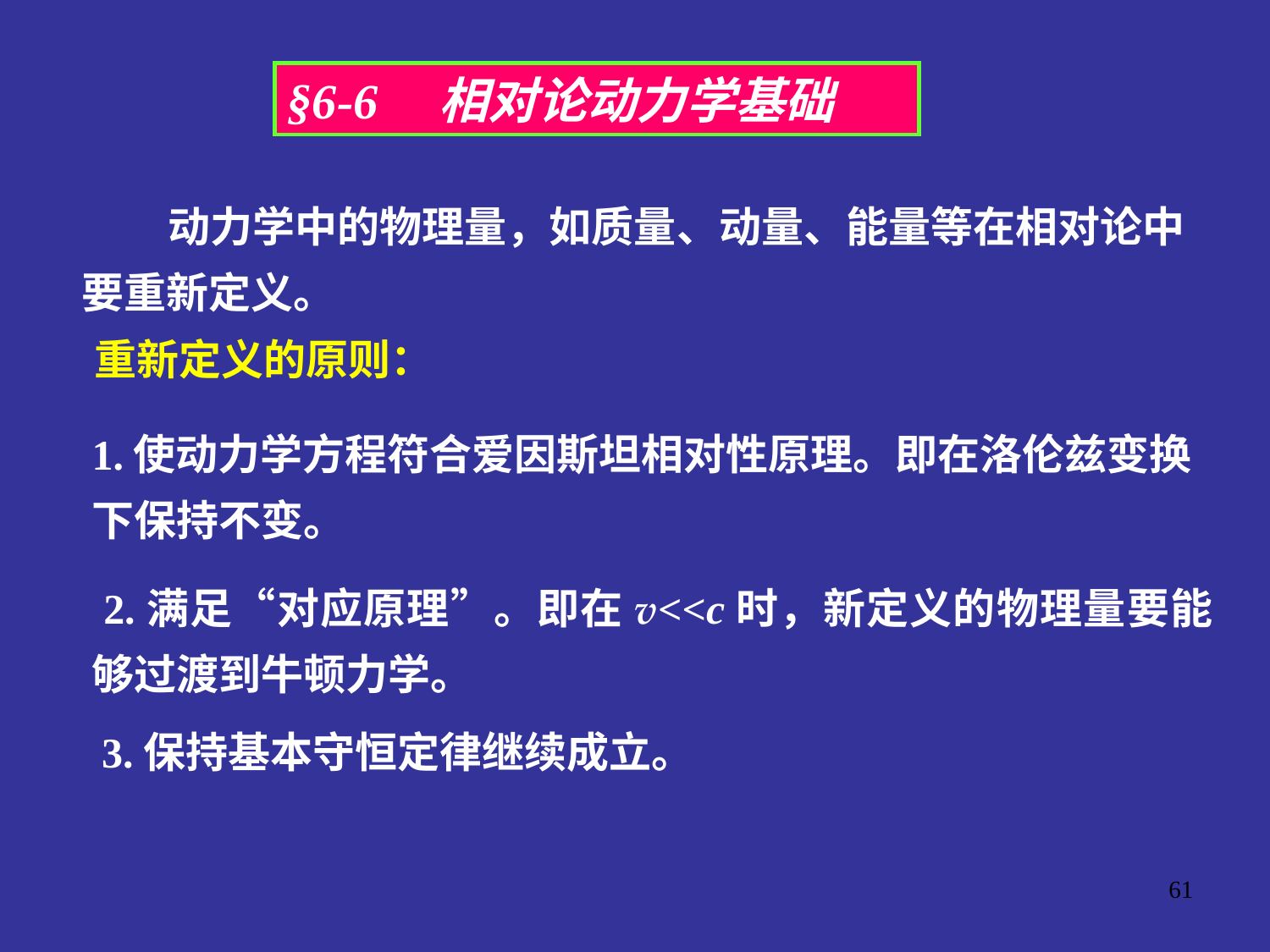

§6-6    相对论动力学基础
        动力学中的物理量，如质量、动量、能量等在相对论中要重新定义。
重新定义的原则：
1.使动力学方程符合爱因斯坦相对性原理。即在洛伦兹变换下保持不变。
 2.满足“对应原理”。即在v<<c时，新定义的物理量要能够过渡到牛顿力学。
3.保持基本守恒定律继续成立。
61